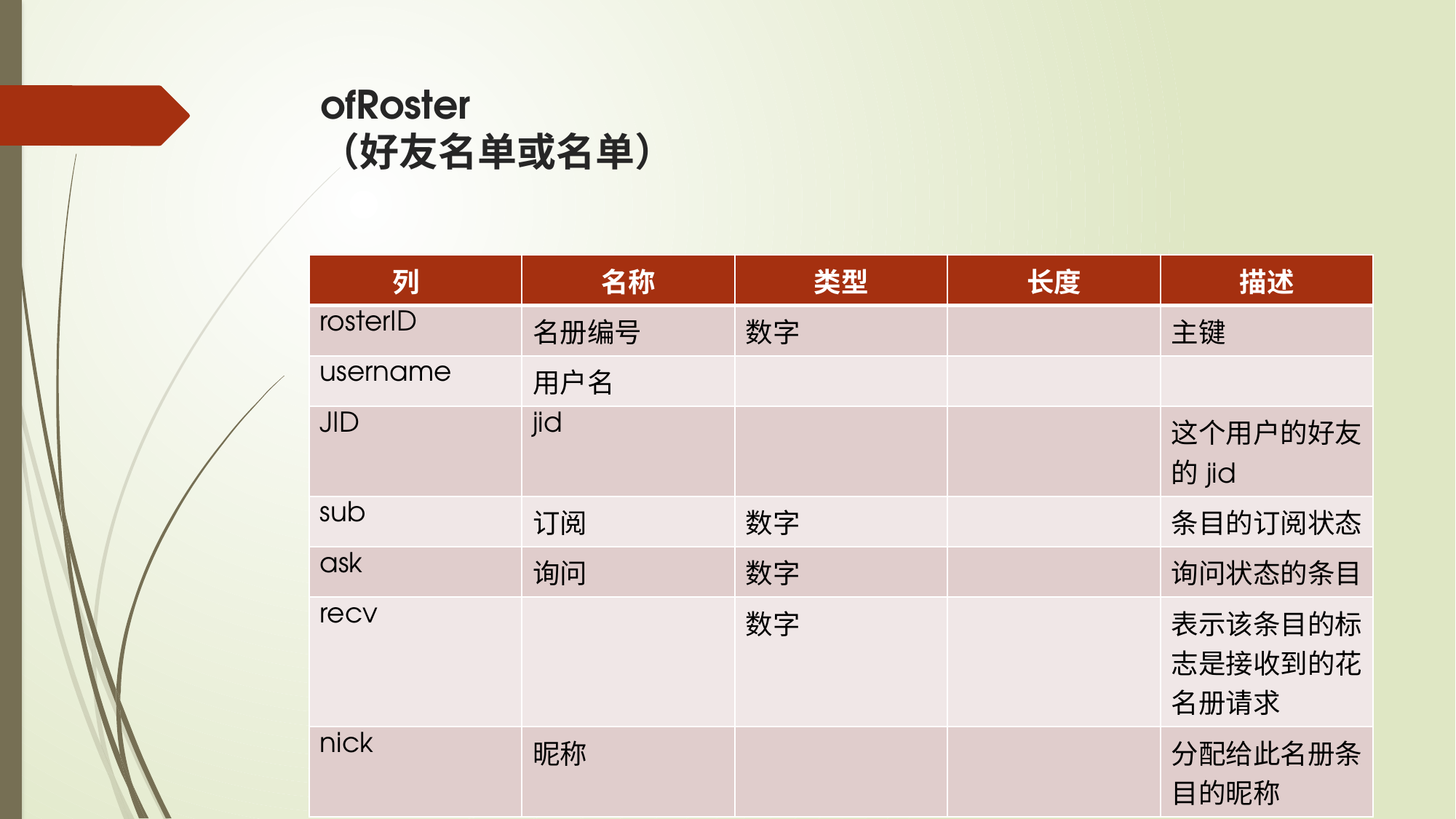

# ofRoster （好友名单或名单）
| 列 | 名称 | 类型 | 长度 | 描述 |
| --- | --- | --- | --- | --- |
| rosterID | 名册编号 | 数字 |  | 主键 |
| username | 用户名 |  |  |  |
| JID | jid |  |  | 这个用户的好友的jid |
| sub | 订阅 | 数字 |  | 条目的订阅状态 |
| ask | 询问 | 数字 |  | 询问状态的条目 |
| recv |  | 数字 |  | 表示该条目的标志是接收到的花名册请求 |
| nick | 昵称 |  |  | 分配给此名册条目的昵称 |